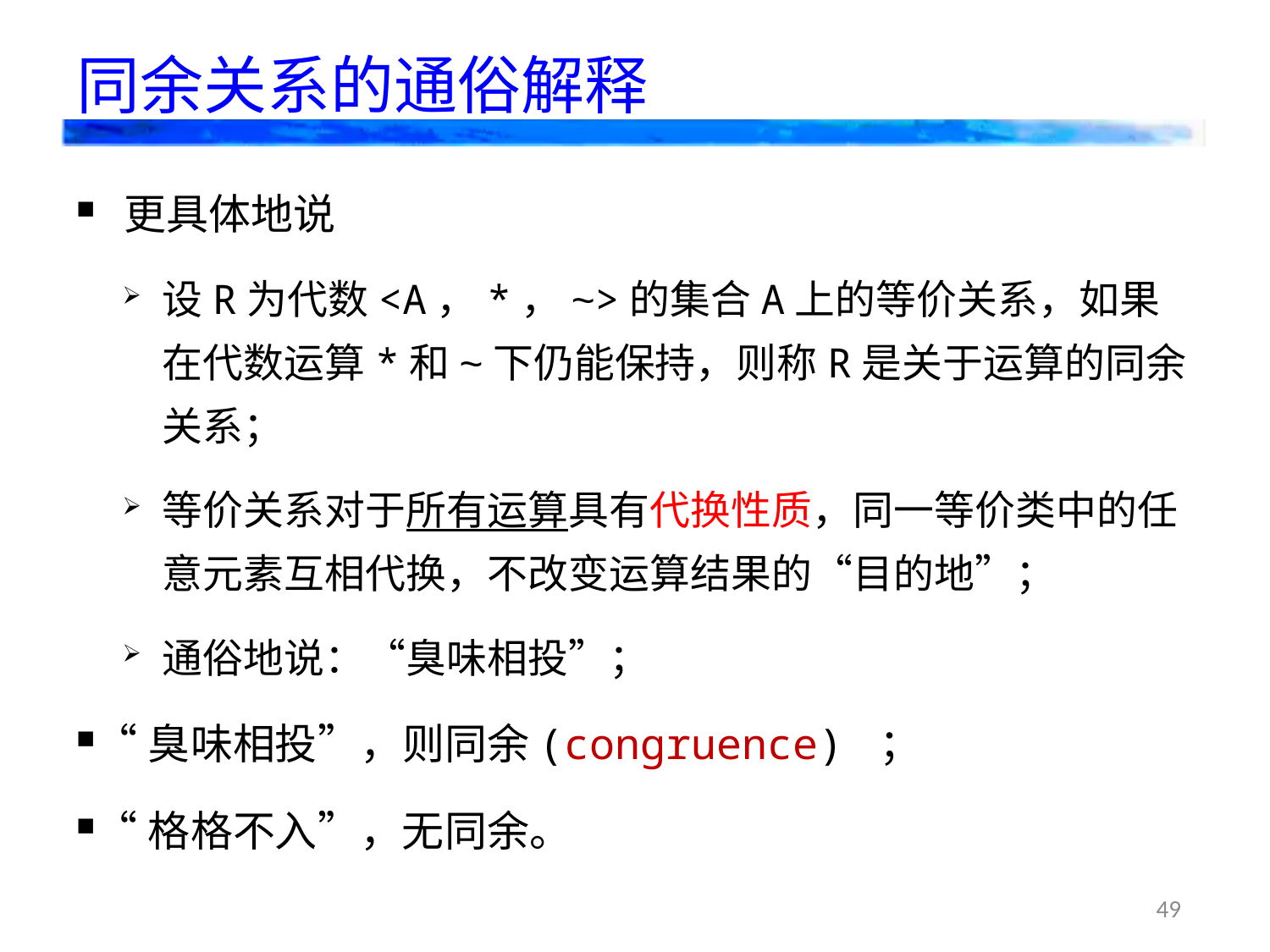

# 同余关系的通俗解释
更具体地说
设R为代数<A，*，~>的集合A上的等价关系，如果在代数运算*和~下仍能保持，则称R是关于运算的同余关系；
等价关系对于所有运算具有代换性质，同一等价类中的任意元素互相代换，不改变运算结果的“目的地”；
通俗地说：“臭味相投”；
“臭味相投”，则同余(congruence) ；
“格格不入”，无同余。
49